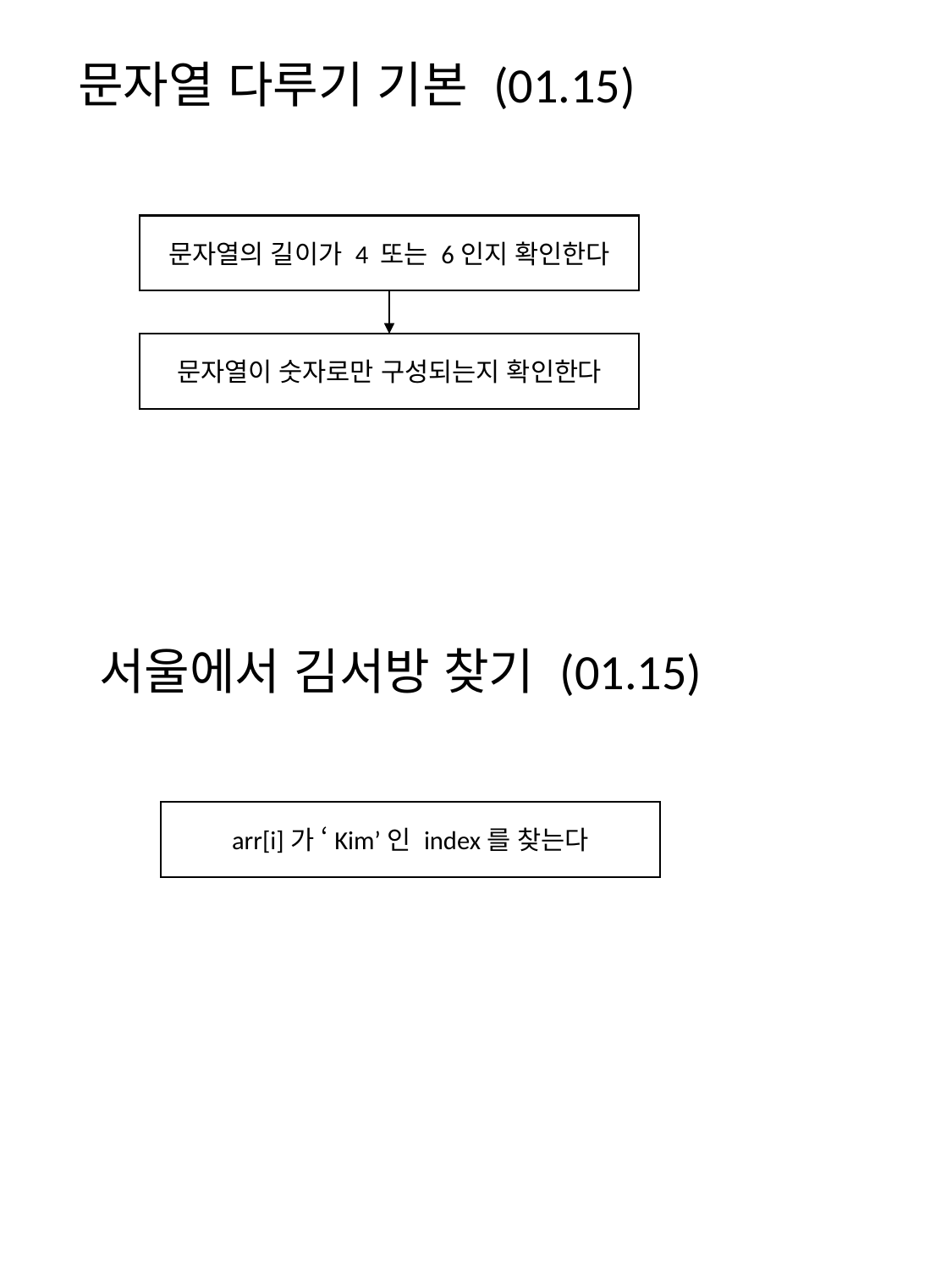

# 문자열 다루기 기본 (01.15)
문자열의 길이가 4 또는 6인지 확인한다
문자열이 숫자로만 구성되는지 확인한다
서울에서 김서방 찾기 (01.15)
arr[i]가 ‘Kim’인 index를 찾는다